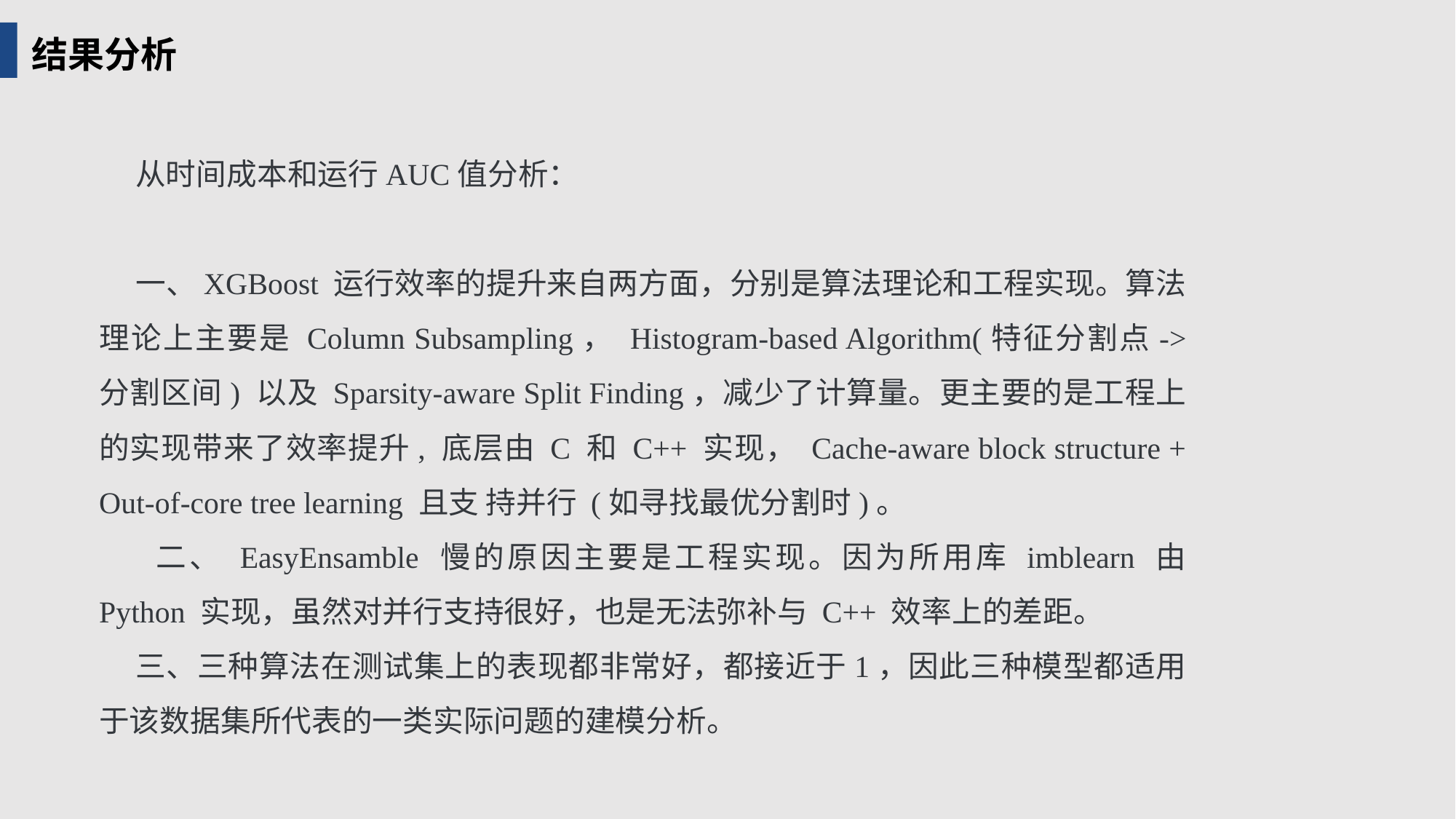

结果分析
从时间成本和运行AUC值分析：

一、XGBoost 运行效率的提升来自两方面，分别是算法理论和工程实现。算法理论上主要是 Column Subsampling， Histogram-based Algorithm(特征分割点-> 分割区间) 以及 Sparsity-aware Split Finding，减少了计算量。更主要的是工程上的实现带来了效率提升, 底层由 C 和 C++ 实现， Cache-aware block structure + Out-of-core tree learning 且支 持并行 (如寻找最优分割时)。
 二、 EasyEnsamble 慢的原因主要是工程实现。因为所用库 imblearn 由 Python 实现，虽然对并行支持很好，也是无法弥补与 C++ 效率上的差距。
三、三种算法在测试集上的表现都非常好，都接近于1，因此三种模型都适用于该数据集所代表的一类实际问题的建模分析。